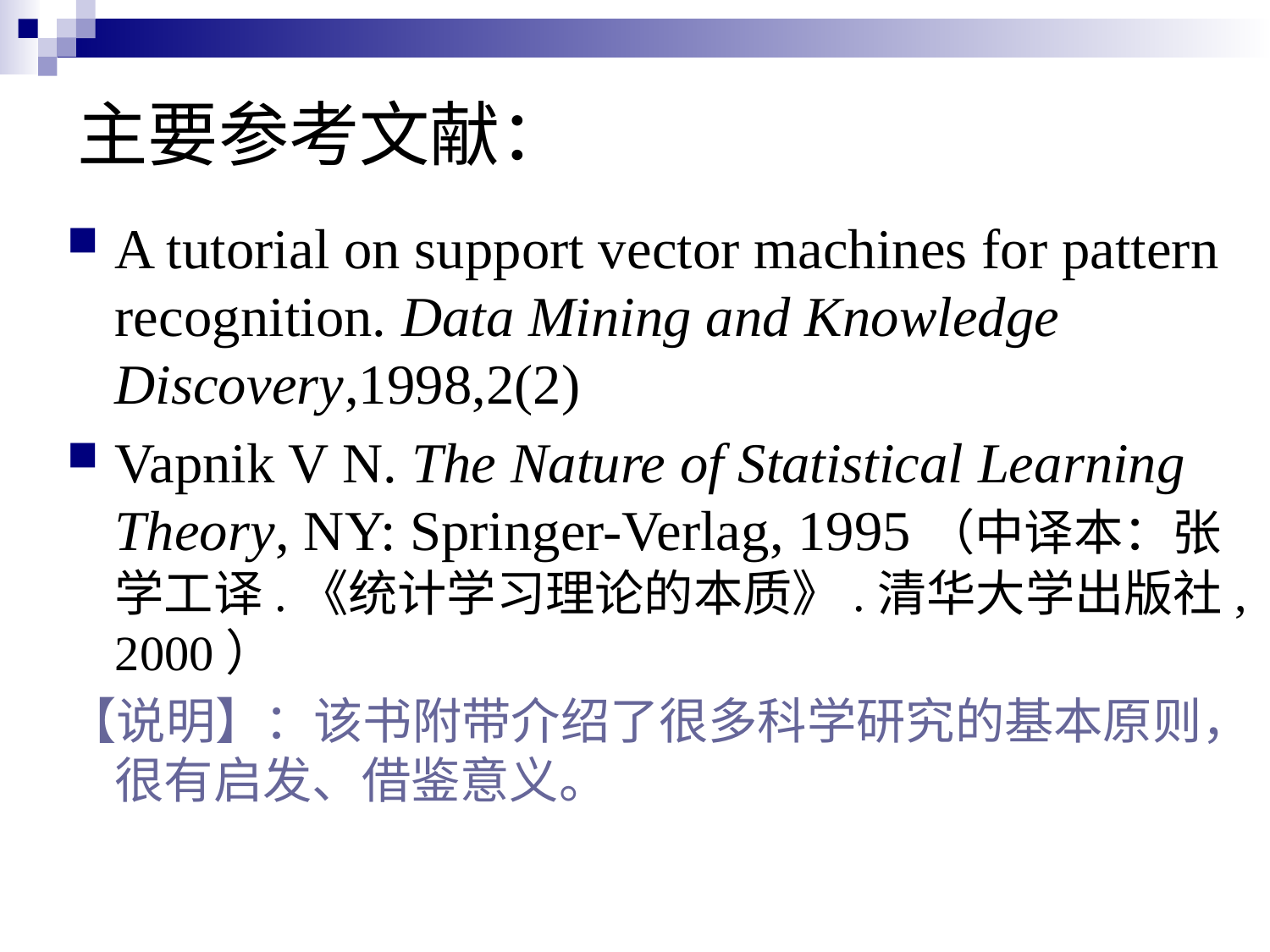

# 主要参考文献：
A tutorial on support vector machines for pattern recognition. Data Mining and Knowledge Discovery,1998,2(2)
Vapnik V N. The Nature of Statistical Learning Theory, NY: Springer-Verlag, 1995（中译本：张学工译.《统计学习理论的本质》.清华大学出版社,2000）
【说明】：该书附带介绍了很多科学研究的基本原则，很有启发、借鉴意义。